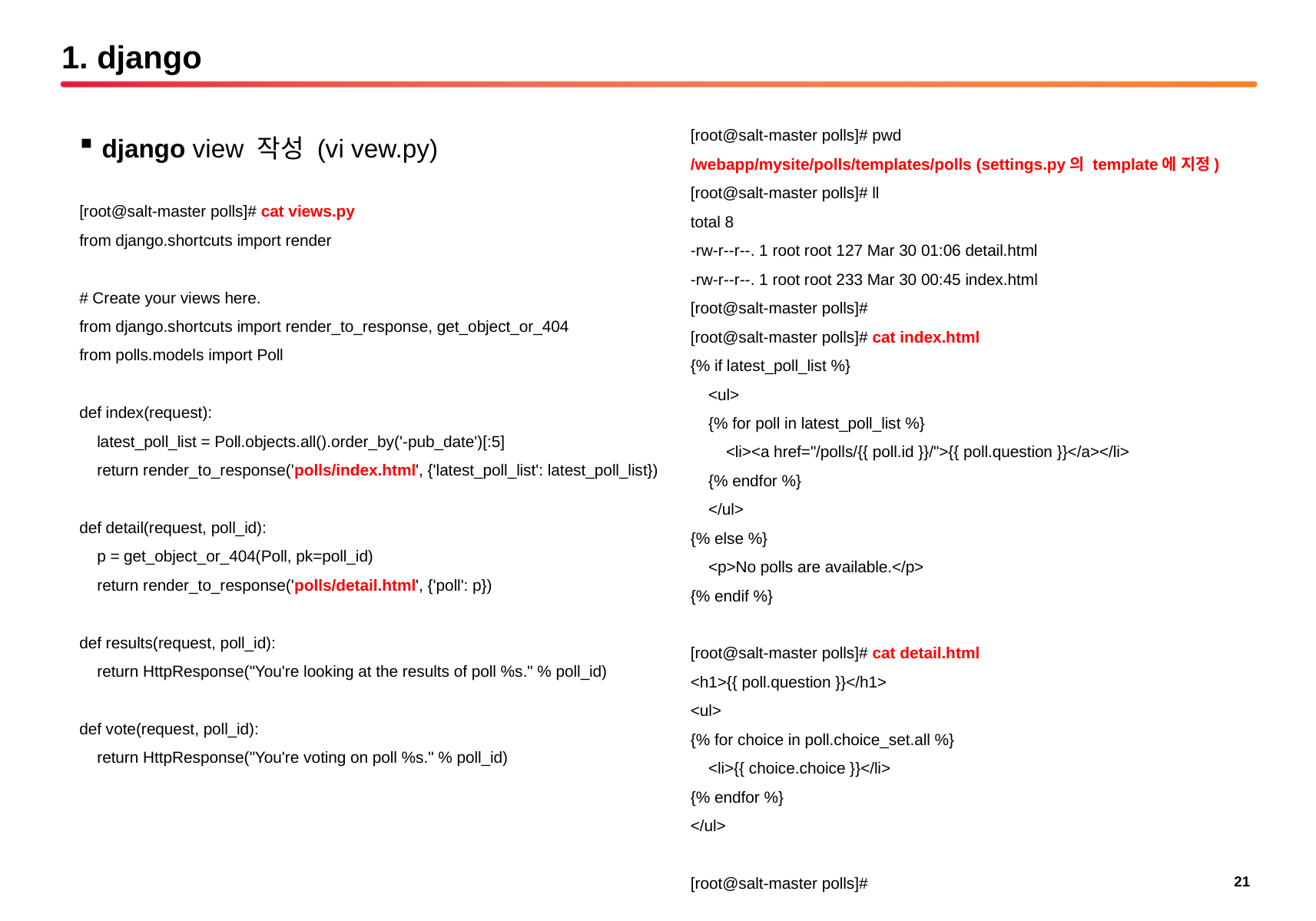

# 1. django
[root@salt-master polls]# pwd
/webapp/mysite/polls/templates/polls (settings.py의 template에 지정)
[root@salt-master polls]# ll
total 8
-rw-r--r--. 1 root root 127 Mar 30 01:06 detail.html
-rw-r--r--. 1 root root 233 Mar 30 00:45 index.html
[root@salt-master polls]#
[root@salt-master polls]# cat index.html
{% if latest_poll_list %}
    <ul>
    {% for poll in latest_poll_list %}
        <li><a href="/polls/{{ poll.id }}/">{{ poll.question }}</a></li>
    {% endfor %}
    </ul>
{% else %}
    <p>No polls are available.</p>
{% endif %}

[root@salt-master polls]# cat detail.html
<h1>{{ poll.question }}</h1>
<ul>
{% for choice in poll.choice_set.all %}
    <li>{{ choice.choice }}</li>
{% endfor %}
</ul>

[root@salt-master polls]#
django view 작성 (vi vew.py)

[root@salt-master polls]# cat views.py
from django.shortcuts import render

# Create your views here.
from django.shortcuts import render_to_response, get_object_or_404
from polls.models import Poll

def index(request):
    latest_poll_list = Poll.objects.all().order_by('-pub_date')[:5]
    return render_to_response('polls/index.html', {'latest_poll_list': latest_poll_list})

def detail(request, poll_id):
    p = get_object_or_404(Poll, pk=poll_id)
    return render_to_response('polls/detail.html', {'poll': p})

def results(request, poll_id):
    return HttpResponse("You're looking at the results of poll %s." % poll_id)

def vote(request, poll_id):
    return HttpResponse("You're voting on poll %s." % poll_id)